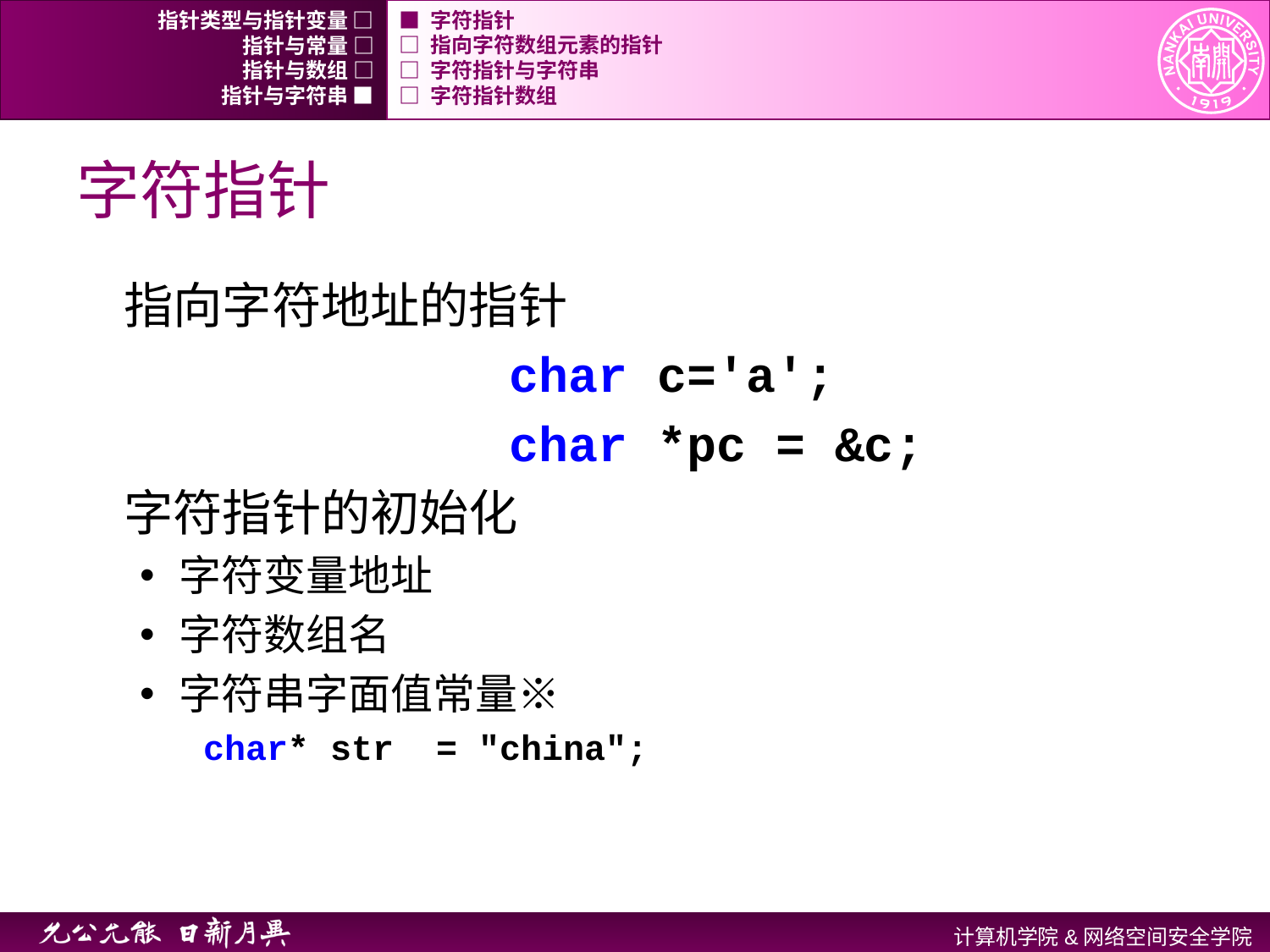

指针类型与指针变量 □
■ 字符指针
指针与常量 □
□ 指向字符数组元素的指针
指针与数组 □
□ 字符指针与字符串
指针与字符串 ■
□ 字符指针数组
# 字符指针
指向字符地址的指针
                            char c='a';
             char *pc = &c;
字符指针的初始化
字符变量地址
字符数组名
字符串字面值常量※
char* str  = "china";